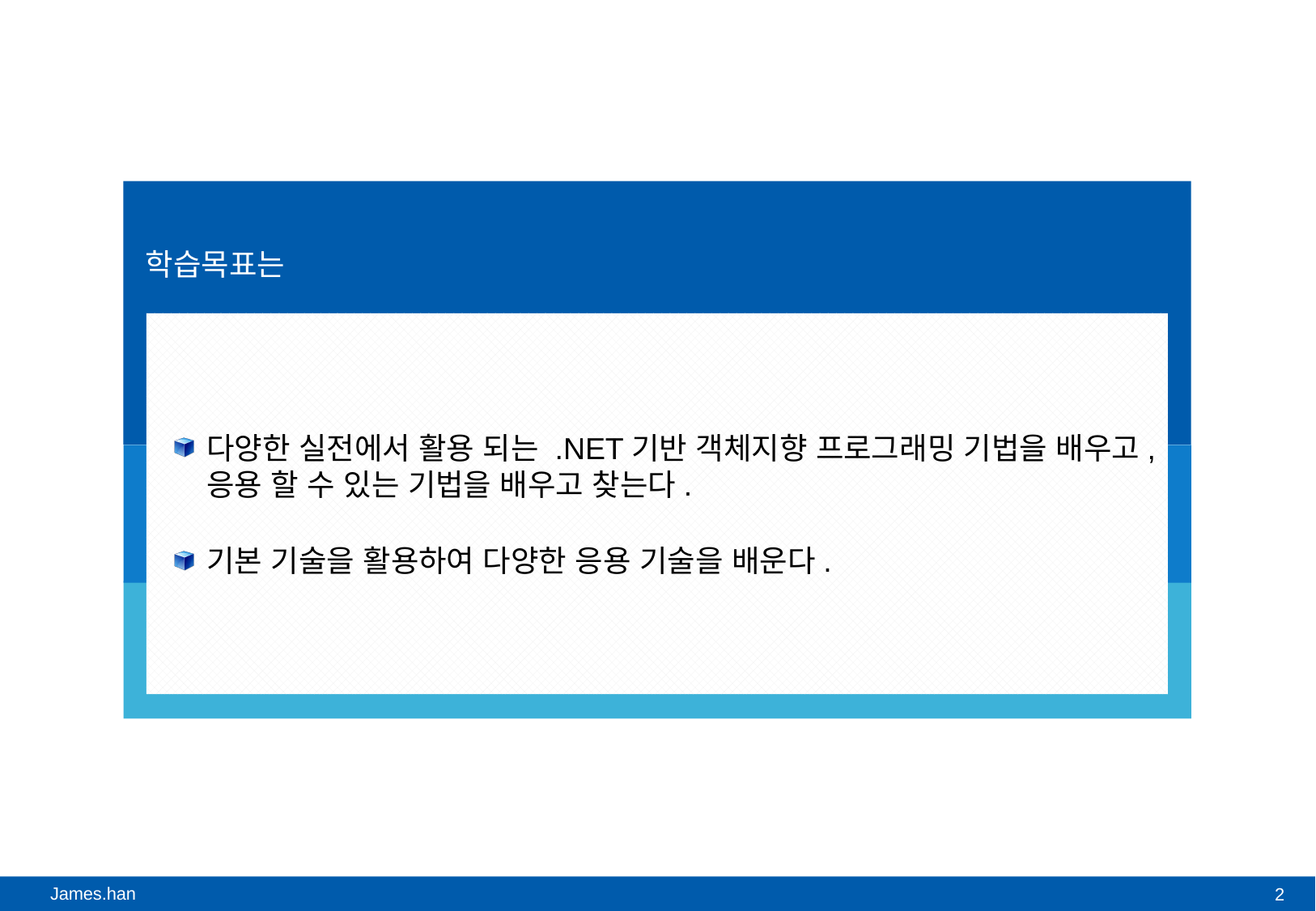

다양한 실전에서 활용 되는 .NET기반 객체지향 프로그래밍 기법을 배우고, 응용 할 수 있는 기법을 배우고 찾는다.
기본 기술을 활용하여 다양한 응용 기술을 배운다.
2